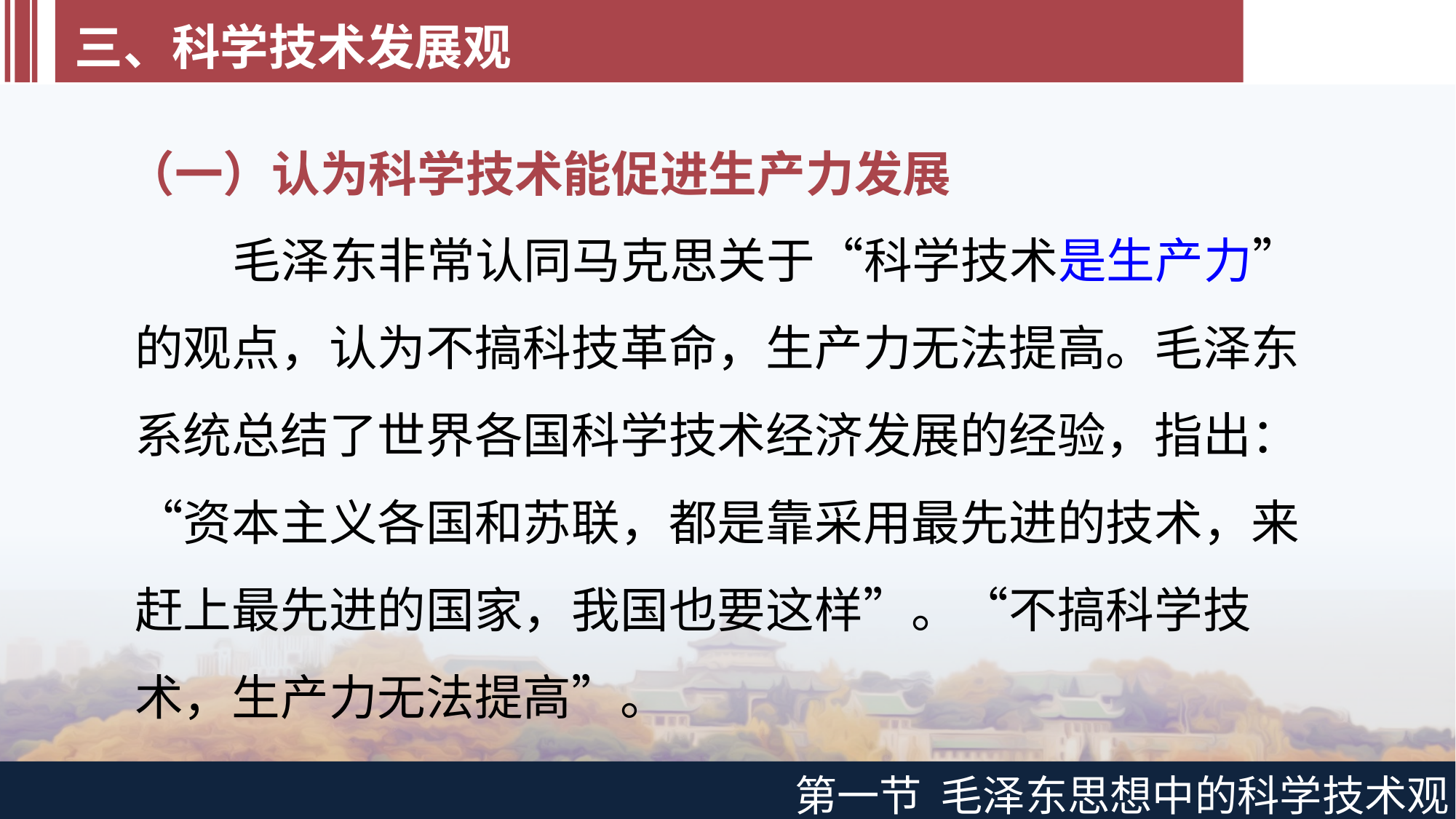

三、科学技术发展观
（一）认为科学技术能促进生产力发展
毛泽东非常认同马克思关于“科学技术是生产力”的观点，认为不搞科技革命，生产力无法提高。毛泽东系统总结了世界各国科学技术经济发展的经验，指出：“资本主义各国和苏联，都是靠采用最先进的技术，来赶上最先进的国家，我国也要这样”。“不搞科学技术，生产力无法提高”。

第一节  毛泽东思想中的科学技术观